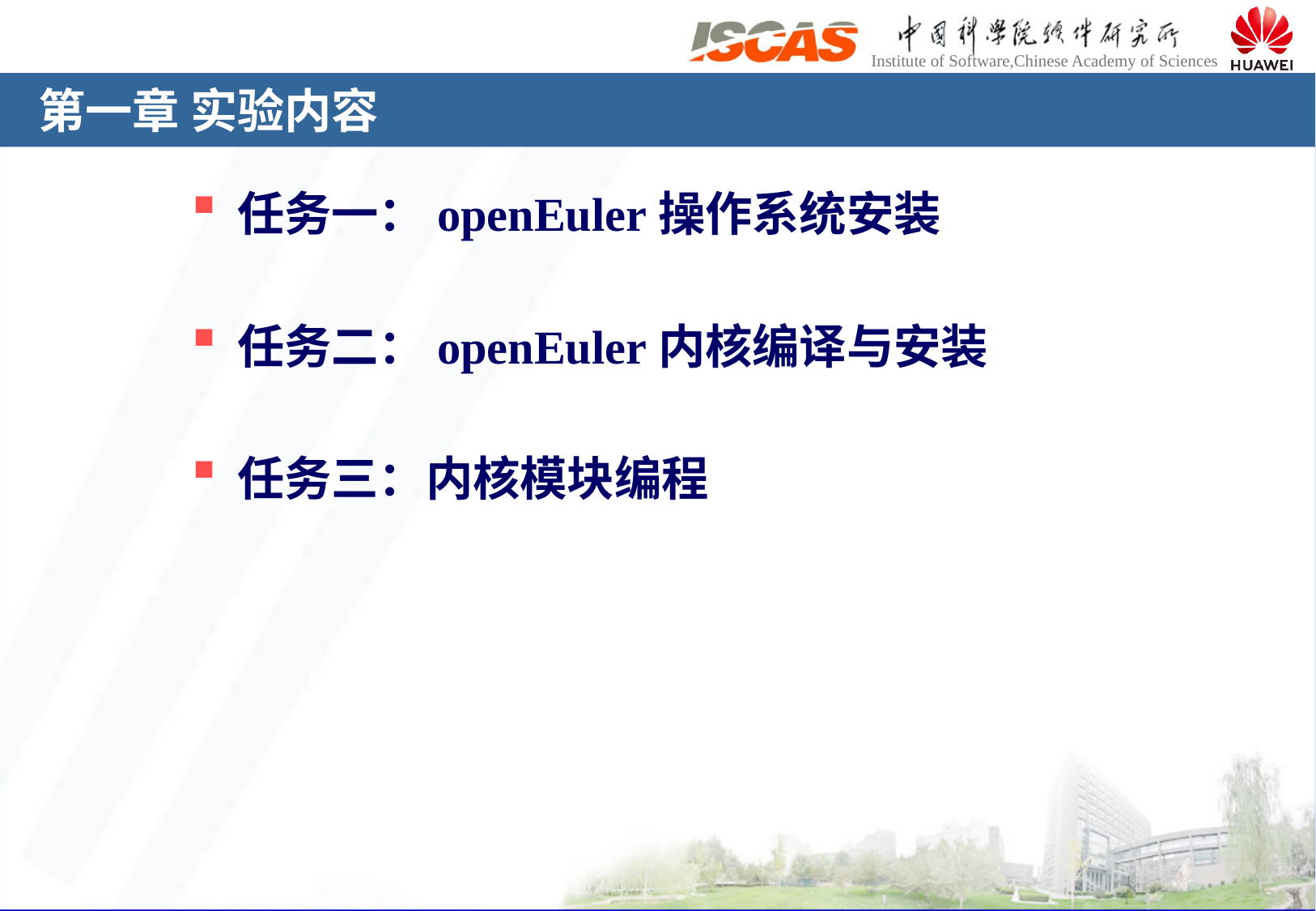

# 第一章 实验内容
任务一：openEuler操作系统安装

任务二：openEuler内核编译与安装

任务三：内核模块编程